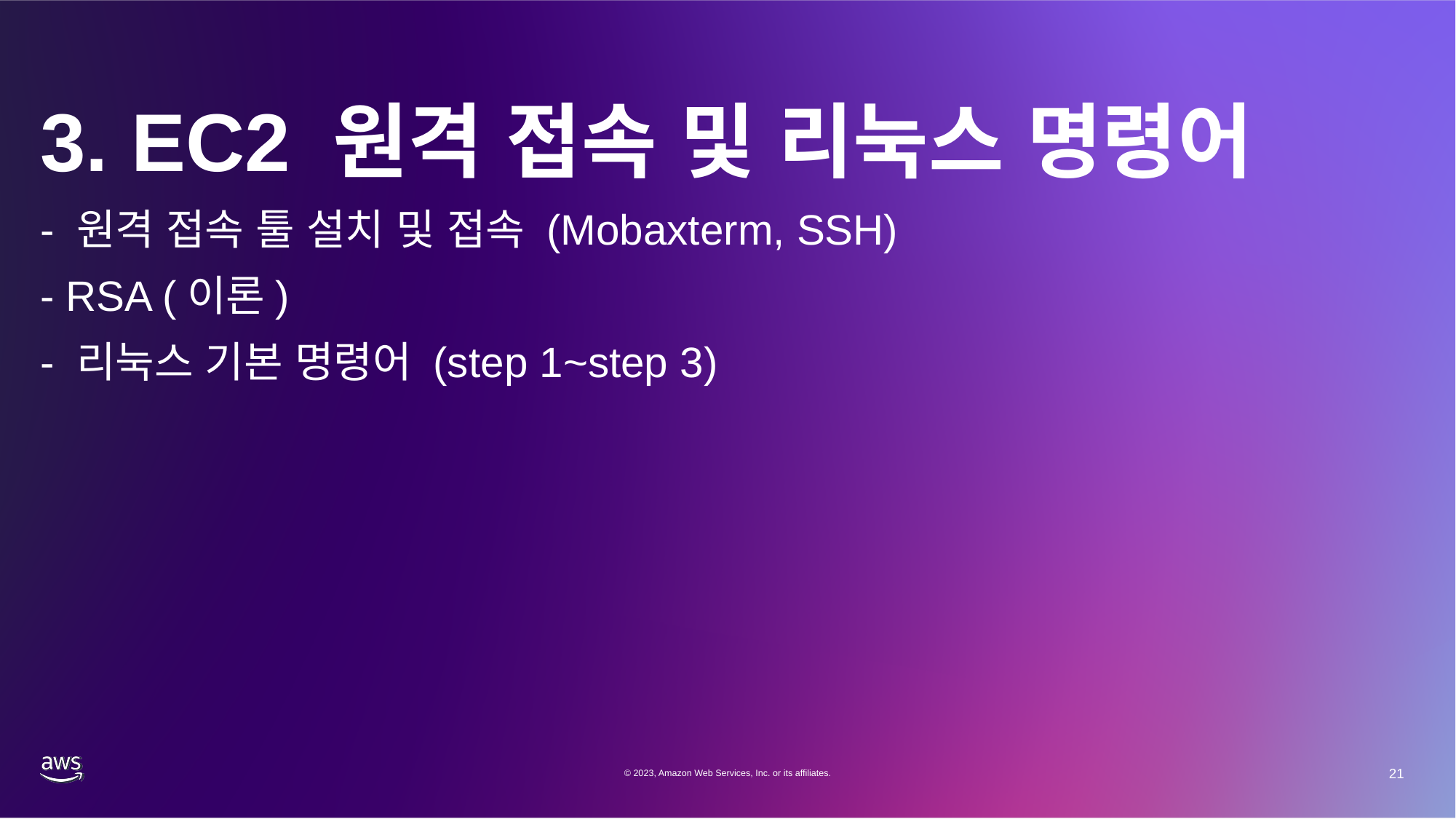

# 3. EC2 원격 접속 및 리눅스 명령어
- 원격 접속 툴 설치 및 접속 (Mobaxterm, SSH)
- RSA (이론)
- 리눅스 기본 명령어 (step 1~step 3)
© 2023, Amazon Web Services, Inc. or its affiliates.
21